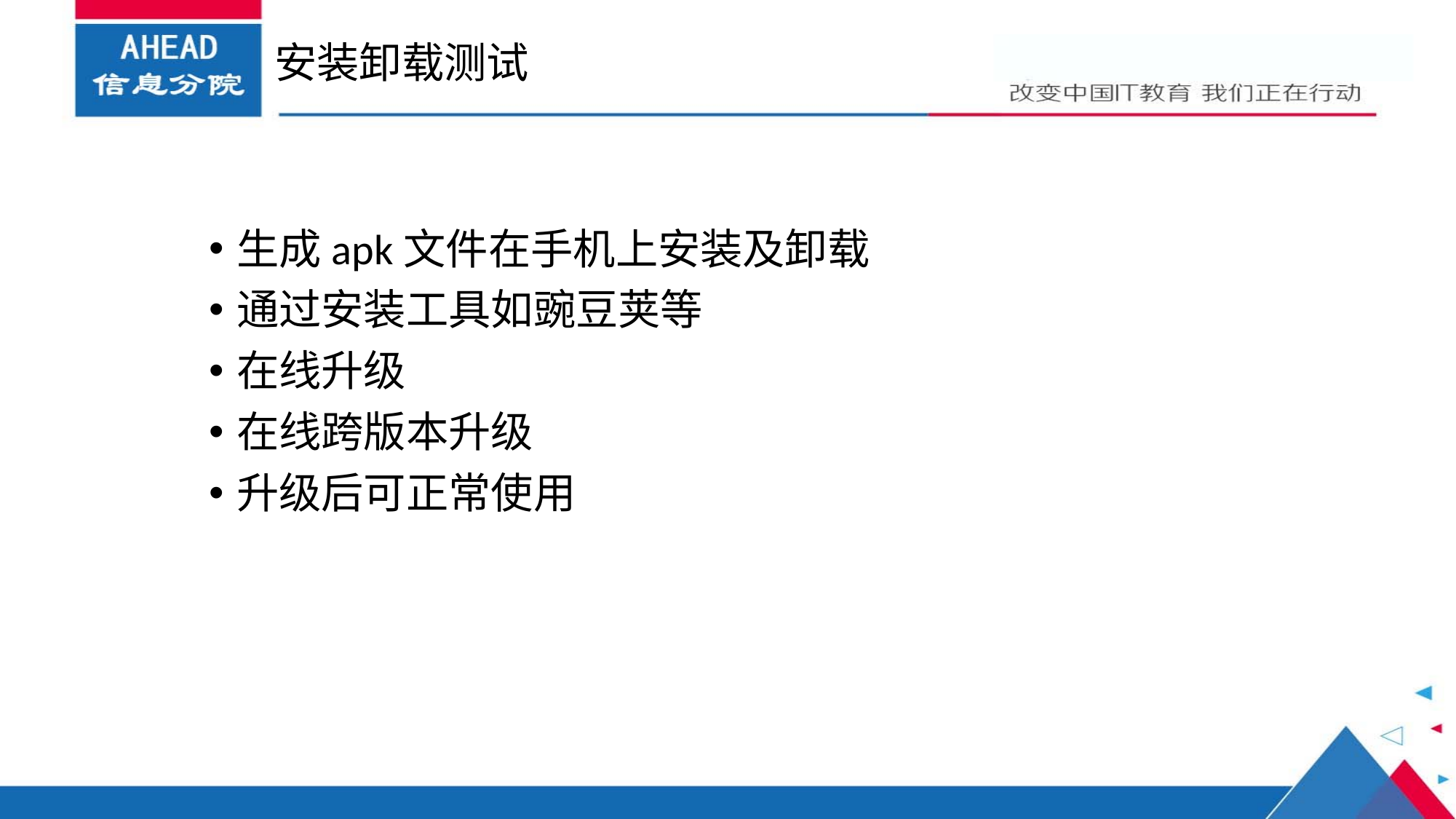

# 安装卸载测试
生成apk文件在手机上安装及卸载
通过安装工具如豌豆荚等
在线升级
在线跨版本升级
升级后可正常使用